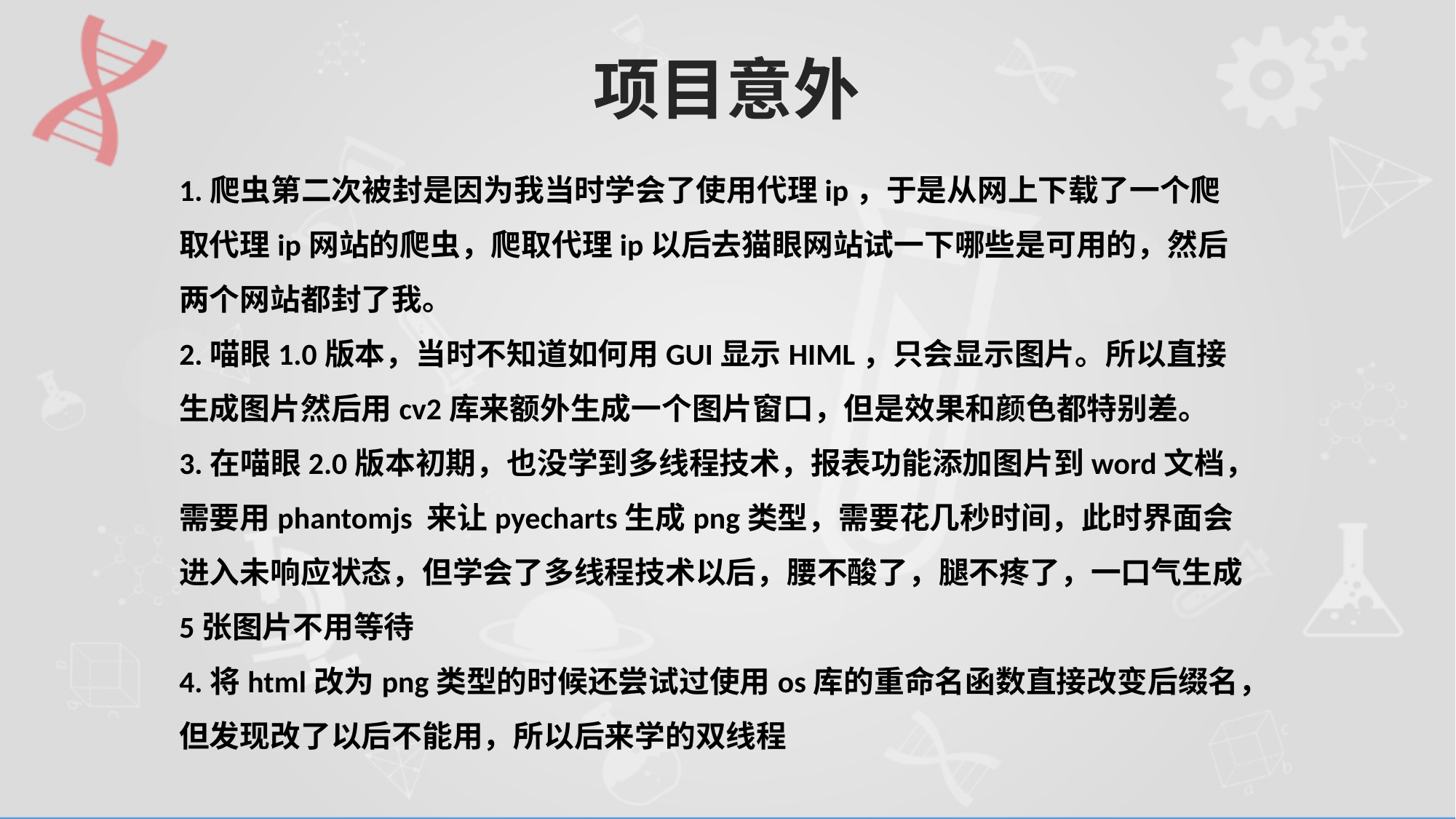

# 项目意外
1.爬虫第二次被封是因为我当时学会了使用代理ip，于是从网上下载了一个爬取代理ip网站的爬虫，爬取代理ip以后去猫眼网站试一下哪些是可用的，然后两个网站都封了我。
2.喵眼1.0版本，当时不知道如何用GUI显示HIML，只会显示图片。所以直接生成图片然后用cv2库来额外生成一个图片窗口，但是效果和颜色都特别差。
3.在喵眼2.0版本初期，也没学到多线程技术，报表功能添加图片到word文档，需要用phantomjs 来让pyecharts生成png类型，需要花几秒时间，此时界面会进入未响应状态，但学会了多线程技术以后，腰不酸了，腿不疼了，一口气生成5张图片不用等待
4.将html改为png类型的时候还尝试过使用os库的重命名函数直接改变后缀名，但发现改了以后不能用，所以后来学的双线程